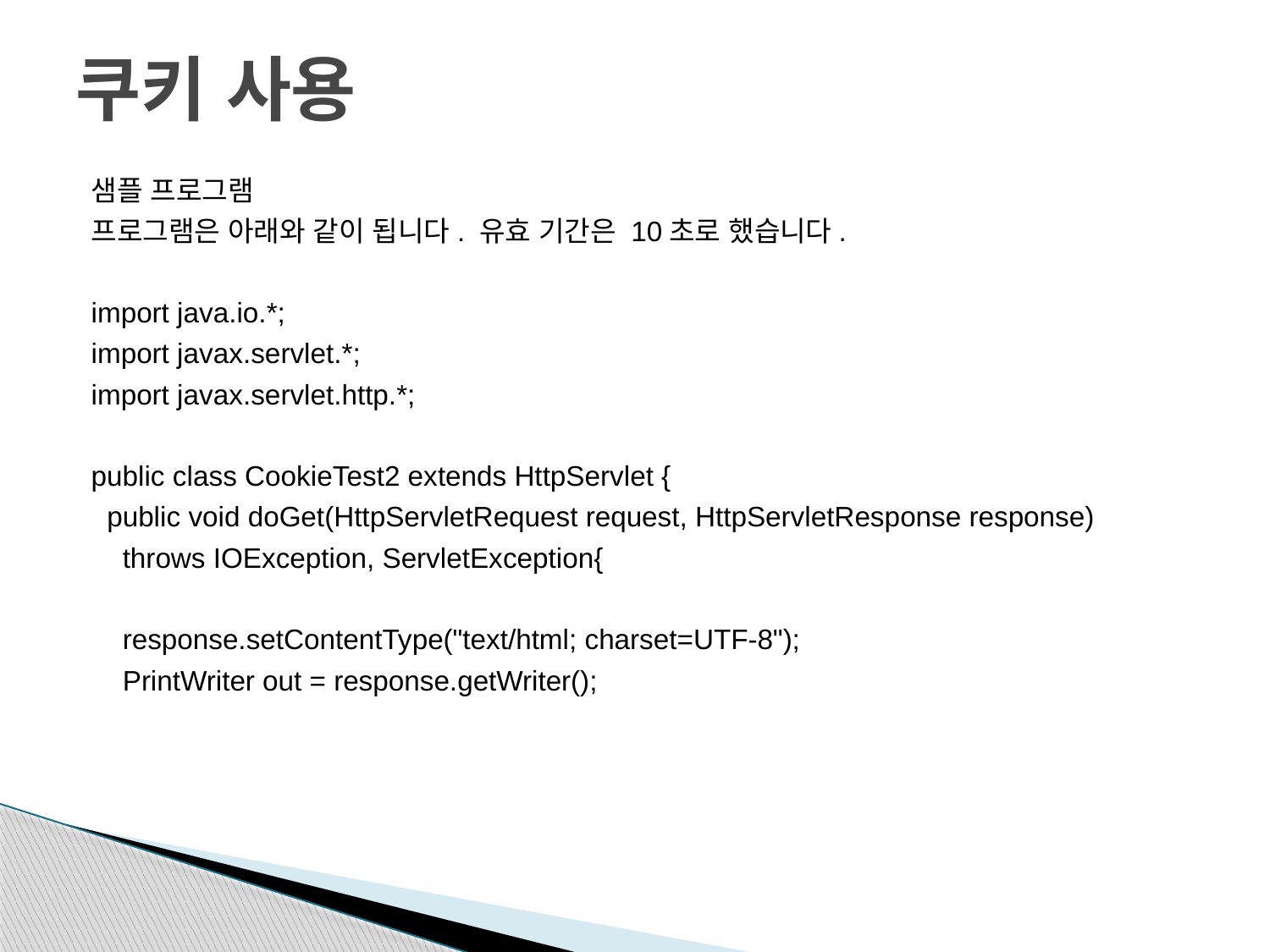

# 쿠키 사용
샘플 프로그램
프로그램은 아래와 같이 됩니다. 유효 기간은 10초로 했습니다.

import java.io.*;
import javax.servlet.*;
import javax.servlet.http.*;

public class CookieTest2 extends HttpServlet {
  public void doGet(HttpServletRequest request, HttpServletResponse response)
    throws IOException, ServletException{

    response.setContentType("text/html; charset=UTF-8");
    PrintWriter out = response.getWriter();